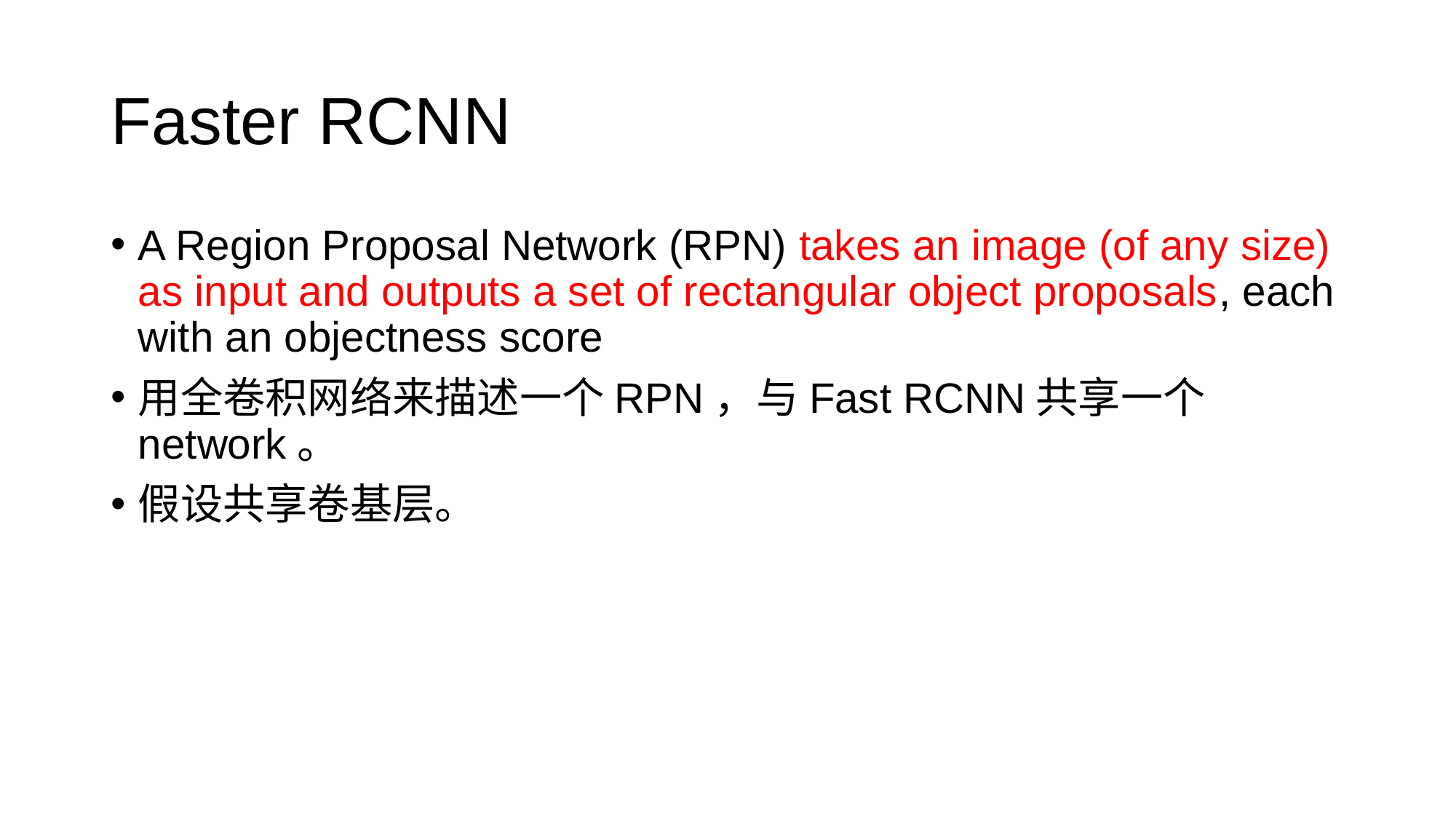

# Faster RCNN
A Region Proposal Network (RPN) takes an image (of any size) as input and outputs a set of rectangular object proposals, each with an objectness score
用全卷积网络来描述一个RPN，与Fast RCNN共享一个network。
假设共享卷基层。